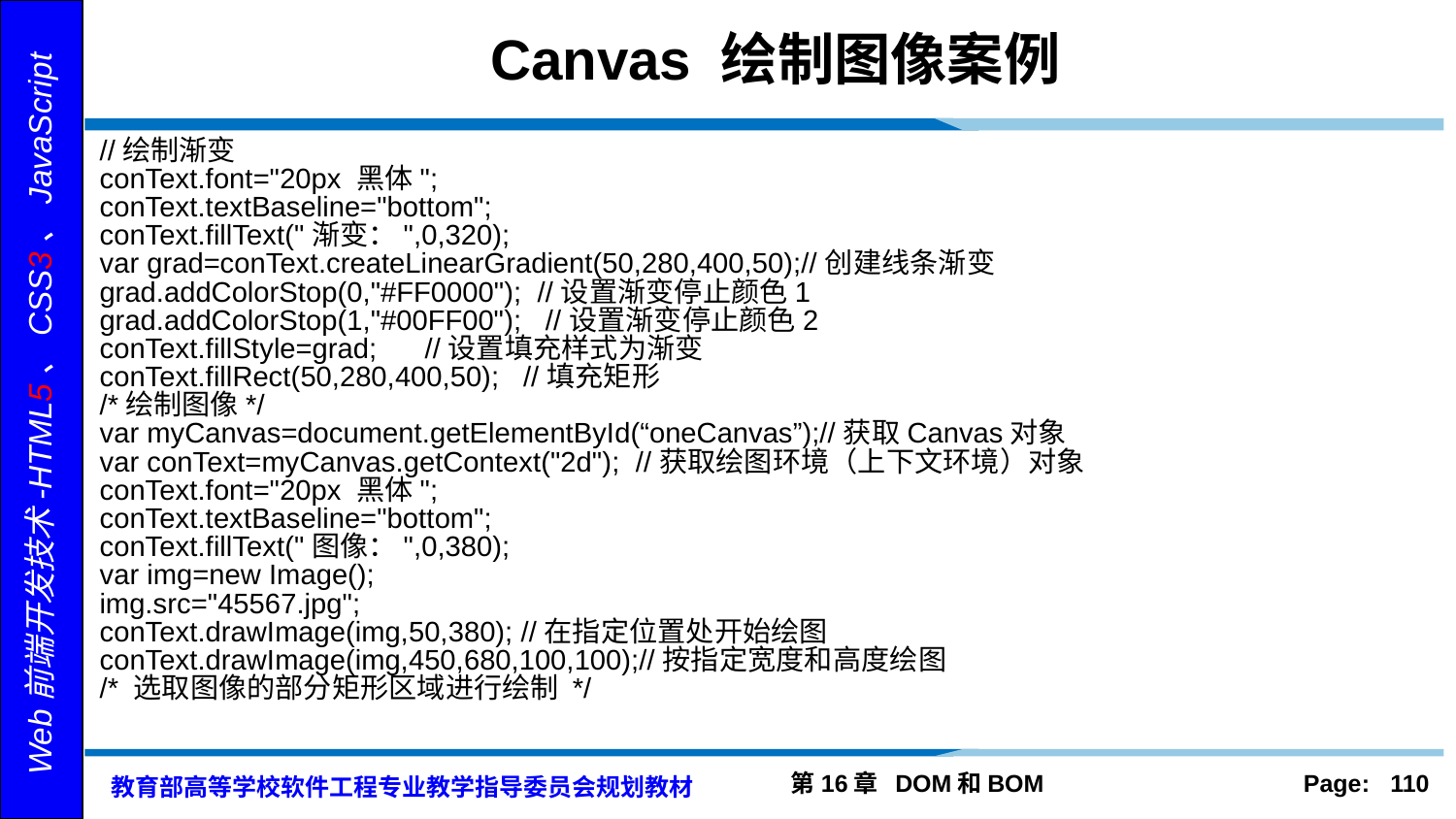

# Canvas 绘制图像案例
//绘制渐变
conText.font="20px 黑体";
conText.textBaseline="bottom";
conText.fillText("渐变：",0,320);
var grad=conText.createLinearGradient(50,280,400,50);//创建线条渐变
grad.addColorStop(0,"#FF0000");  //设置渐变停止颜色1
grad.addColorStop(1,"#00FF00");   //设置渐变停止颜色2
conText.fillStyle=grad;      //设置填充样式为渐变
conText.fillRect(50,280,400,50);   //填充矩形
/*绘制图像*/
var myCanvas=document.getElementById(“oneCanvas”);//获取Canvas对象
var conText=myCanvas.getContext("2d");  //获取绘图环境（上下文环境）对象
conText.font="20px 黑体";
conText.textBaseline="bottom";
conText.fillText("图像：",0,380);
var img=new Image();
img.src="45567.jpg";
conText.drawImage(img,50,380); //在指定位置处开始绘图
conText.drawImage(img,450,680,100,100);//按指定宽度和高度绘图
/* 选取图像的部分矩形区域进行绘制 */